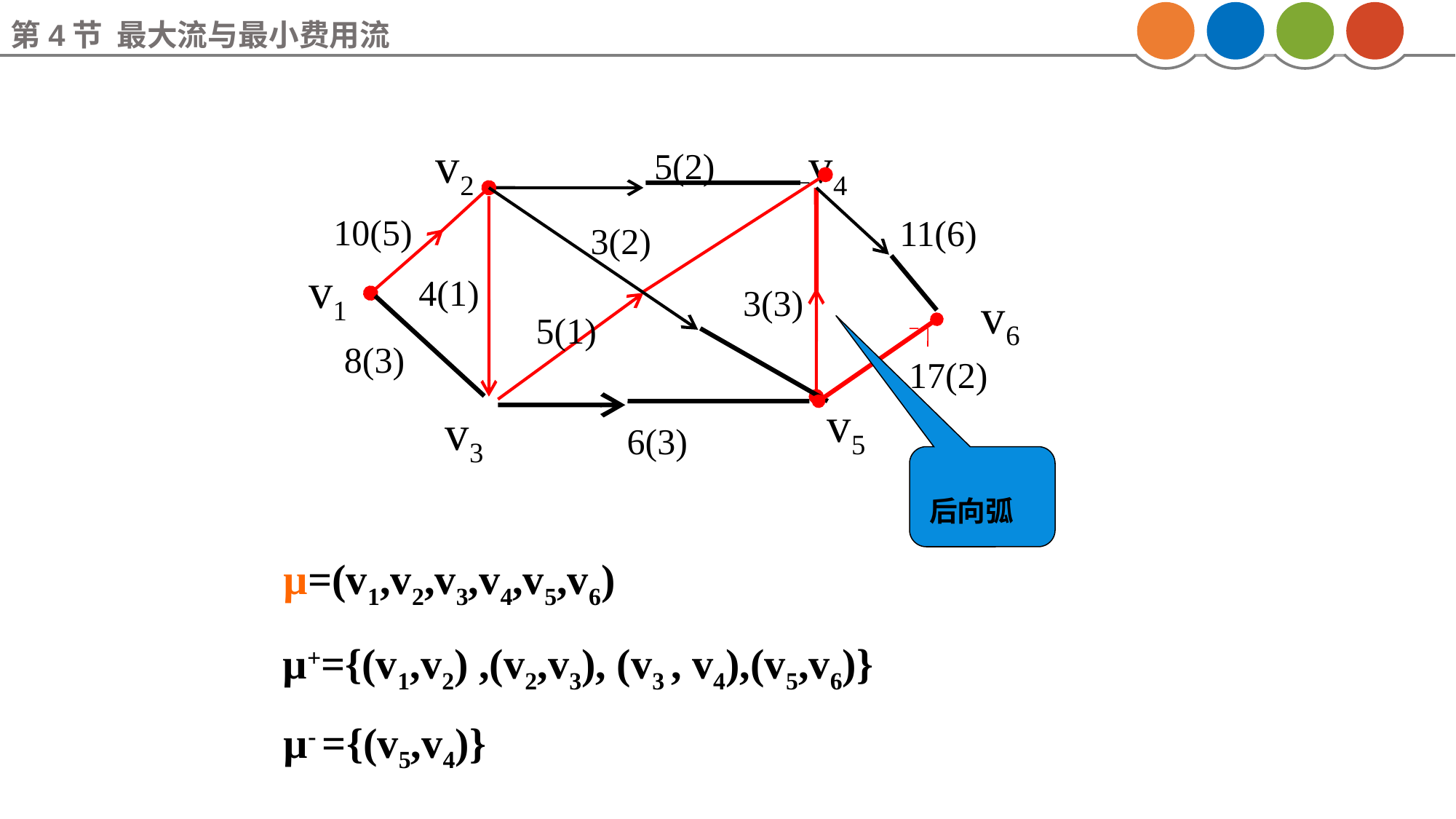

第4节  最大流与最小费用流
v2
v4
5(2)

10(5)
11(6)
3(2)

v1
4(1)
3(3)
v6

5(1)
8(3)
17(2)

v5
v3

6(3)

后向弧

µ=(v1,v2,v3,v4,v5,v6)
µ+={(v1,v2) ,(v2,v3), (v3 , v4),(v5,v6)}
µ- ={(v5,v4)}